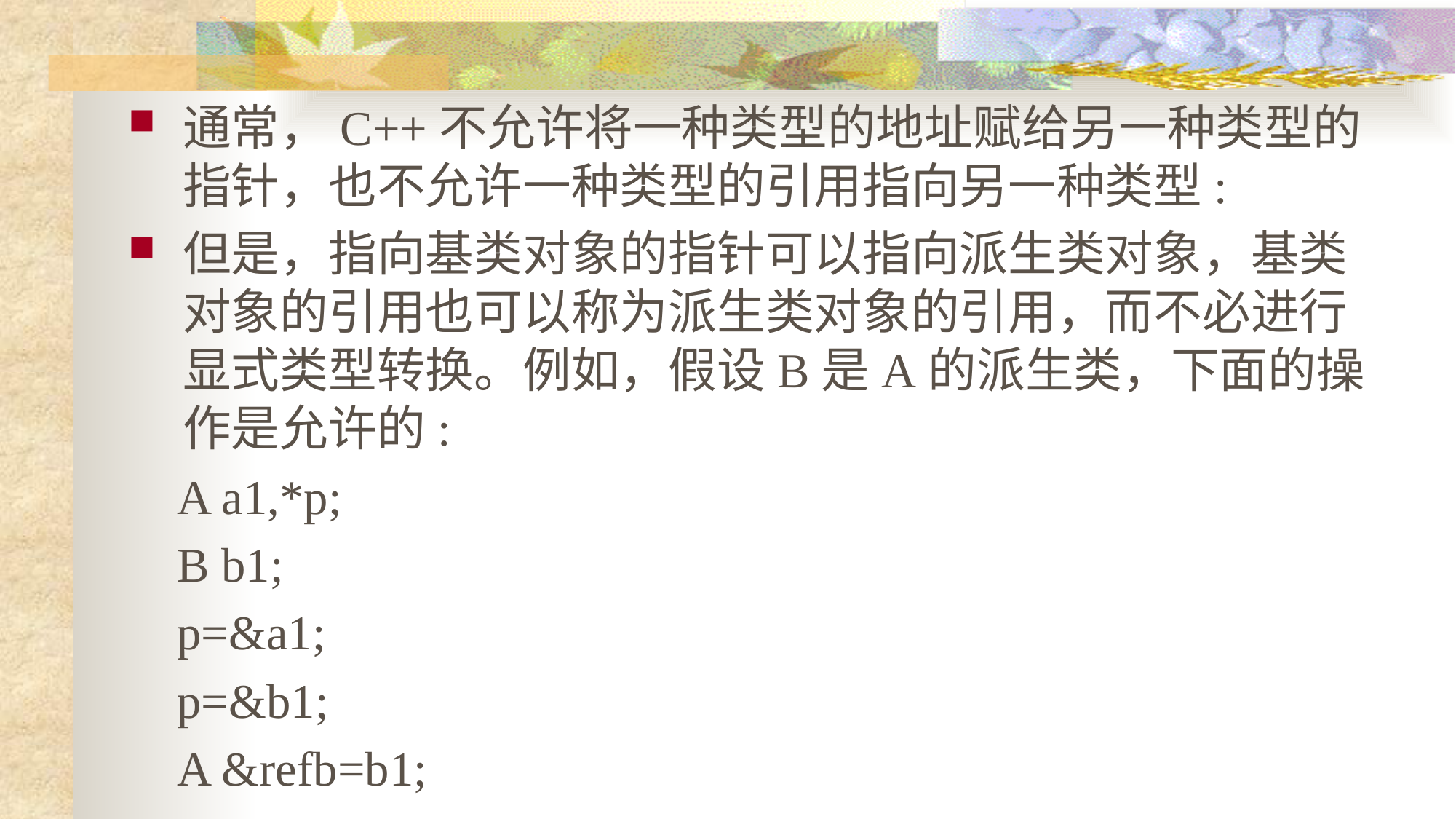

通常，C++不允许将一种类型的地址赋给另一种类型的指针，也不允许一种类型的引用指向另一种类型:
但是，指向基类对象的指针可以指向派生类对象，基类对象的引用也可以称为派生类对象的引用，而不必进行显式类型转换。例如，假设B是A的派生类，下面的操作是允许的:
    A a1,*p;
    B b1;
    p=&a1;
    p=&b1;
    A &refb=b1;